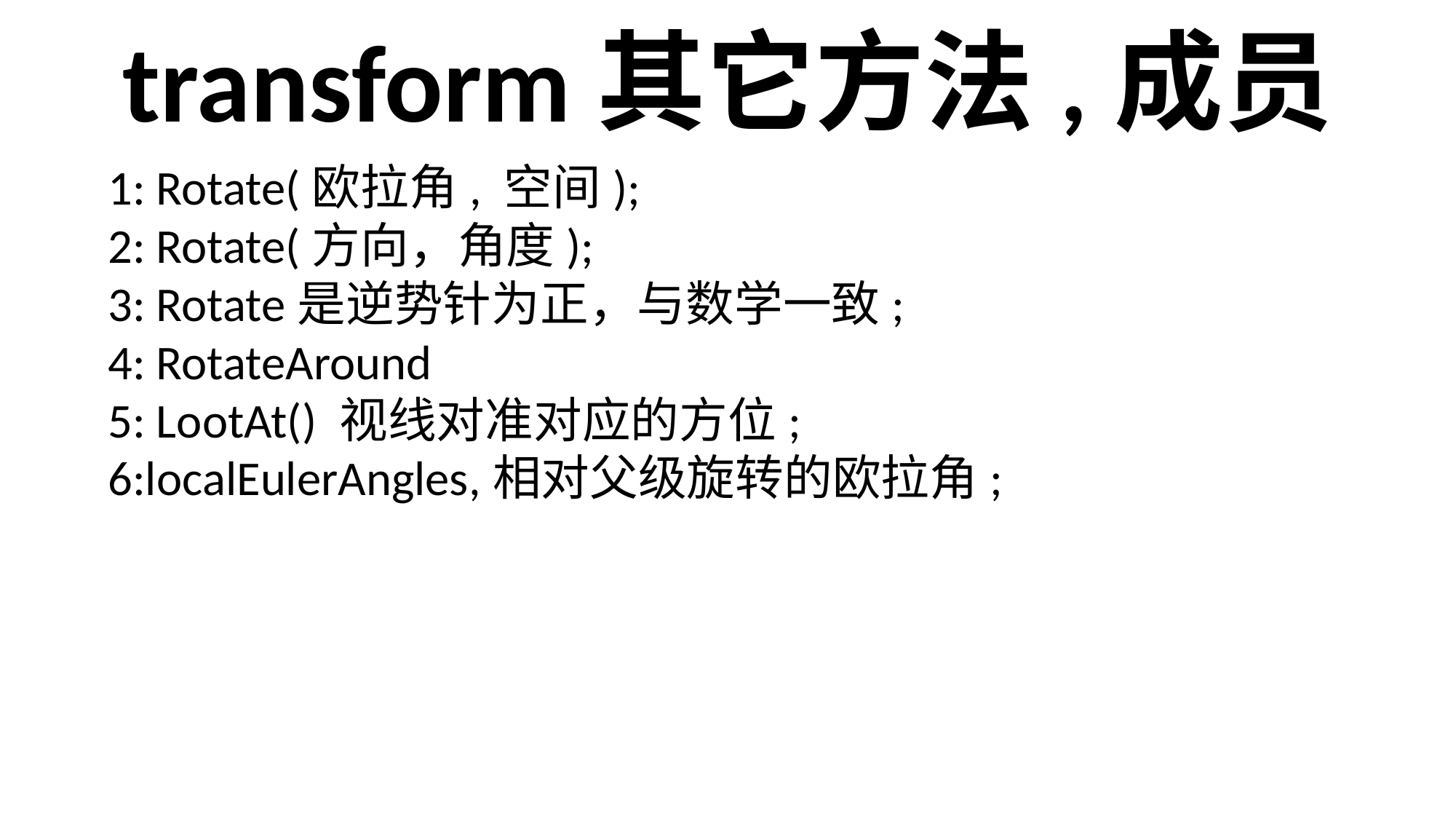

transform其它方法,成员
1: Rotate(欧拉角, 空间);
2: Rotate(方向，角度);
3: Rotate是逆势针为正，与数学一致;
4: RotateAround
5: LootAt() 视线对准对应的方位;
6:localEulerAngles,相对父级旋转的欧拉角;
1